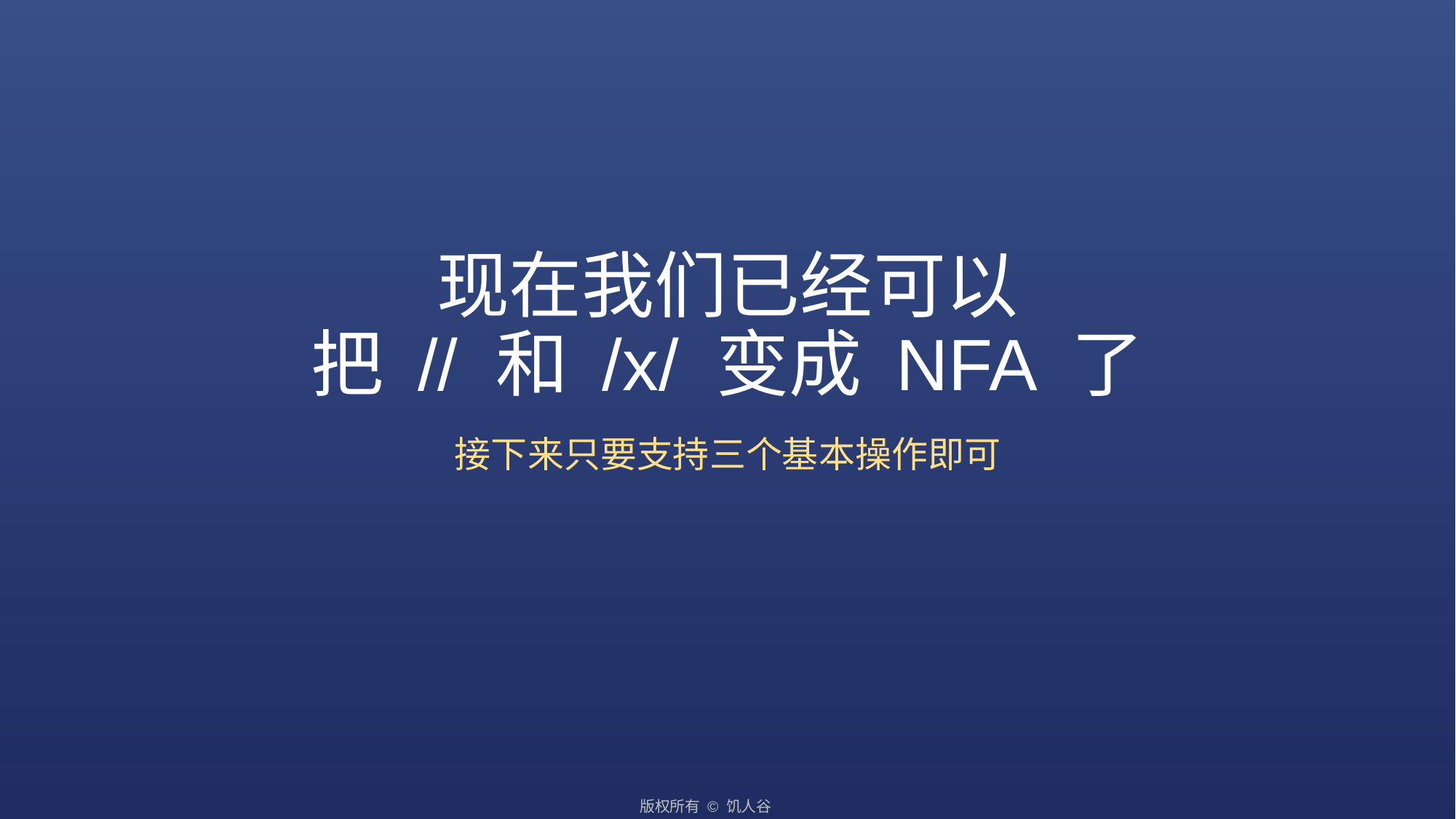

# 现在我们已经可以 把 // 和 /x/ 变成 NFA 了
接下来只要支持三个基本操作即可